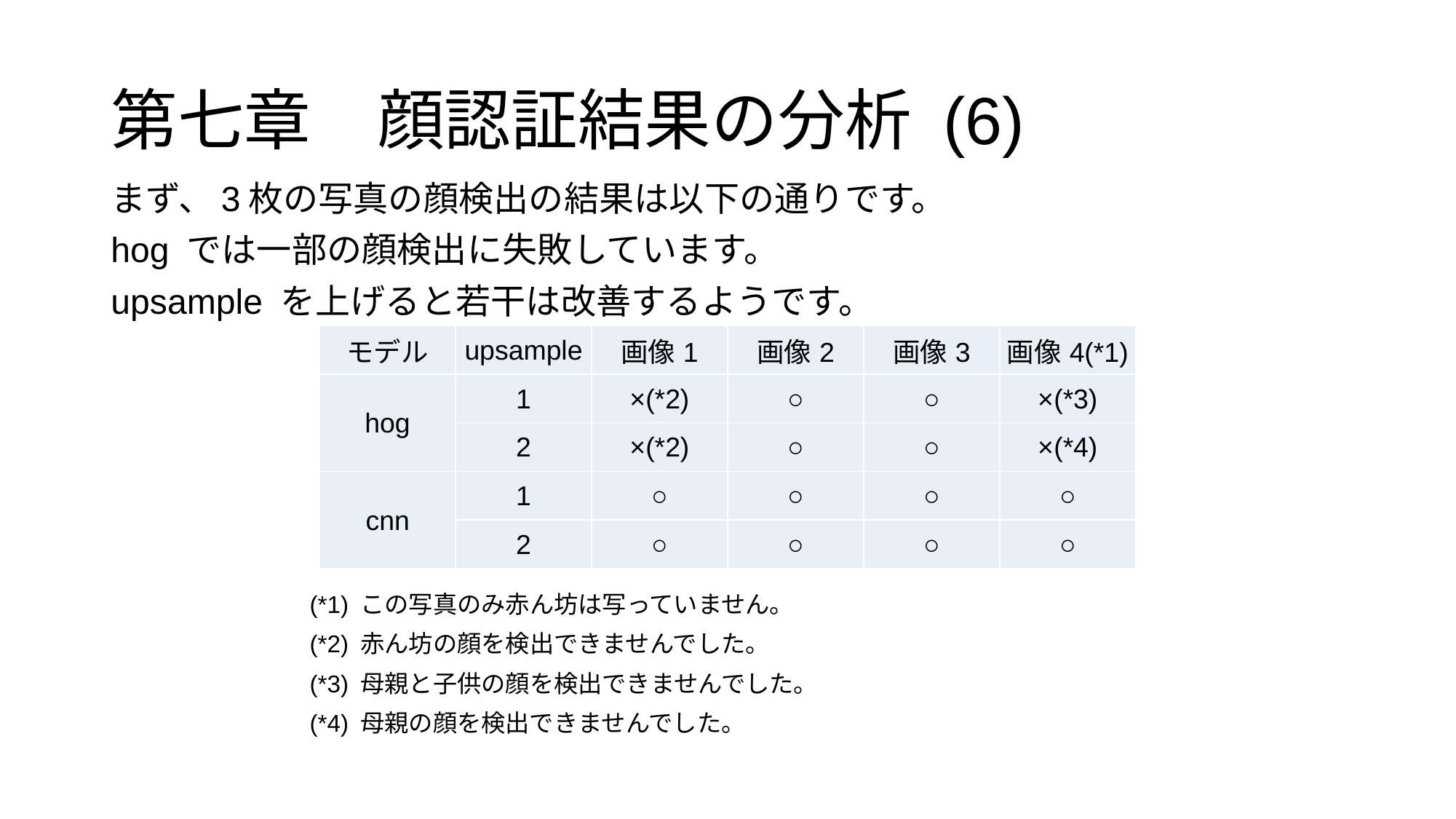

# 第七章　顔認証結果の分析 (6)
まず、3枚の写真の顔検出の結果は以下の通りです。
hog では一部の顔検出に失敗しています。
upsample を上げると若干は改善するようです。

　　　　　　　　(*1) この写真のみ赤ん坊は写っていません。
　　　　　　　　(*2) 赤ん坊の顔を検出できませんでした。
　　　　　　　　(*3) 母親と子供の顔を検出できませんでした。
　　　　　　　　(*4) 母親の顔を検出できませんでした。

| モデル | upsample | 画像1 | 画像2 | 画像3 | 画像4(\*1) |
| --- | --- | --- | --- | --- | --- |
| hog | 1 | ×(\*2) | ○ | ○ | ×(\*3) |
|  | 2 | ×(\*2) | ○ | ○ | ×(\*4) |
| cnn | 1 | ○ | ○ | ○ | ○ |
|  | 2 | ○ | ○ | ○ | ○ |